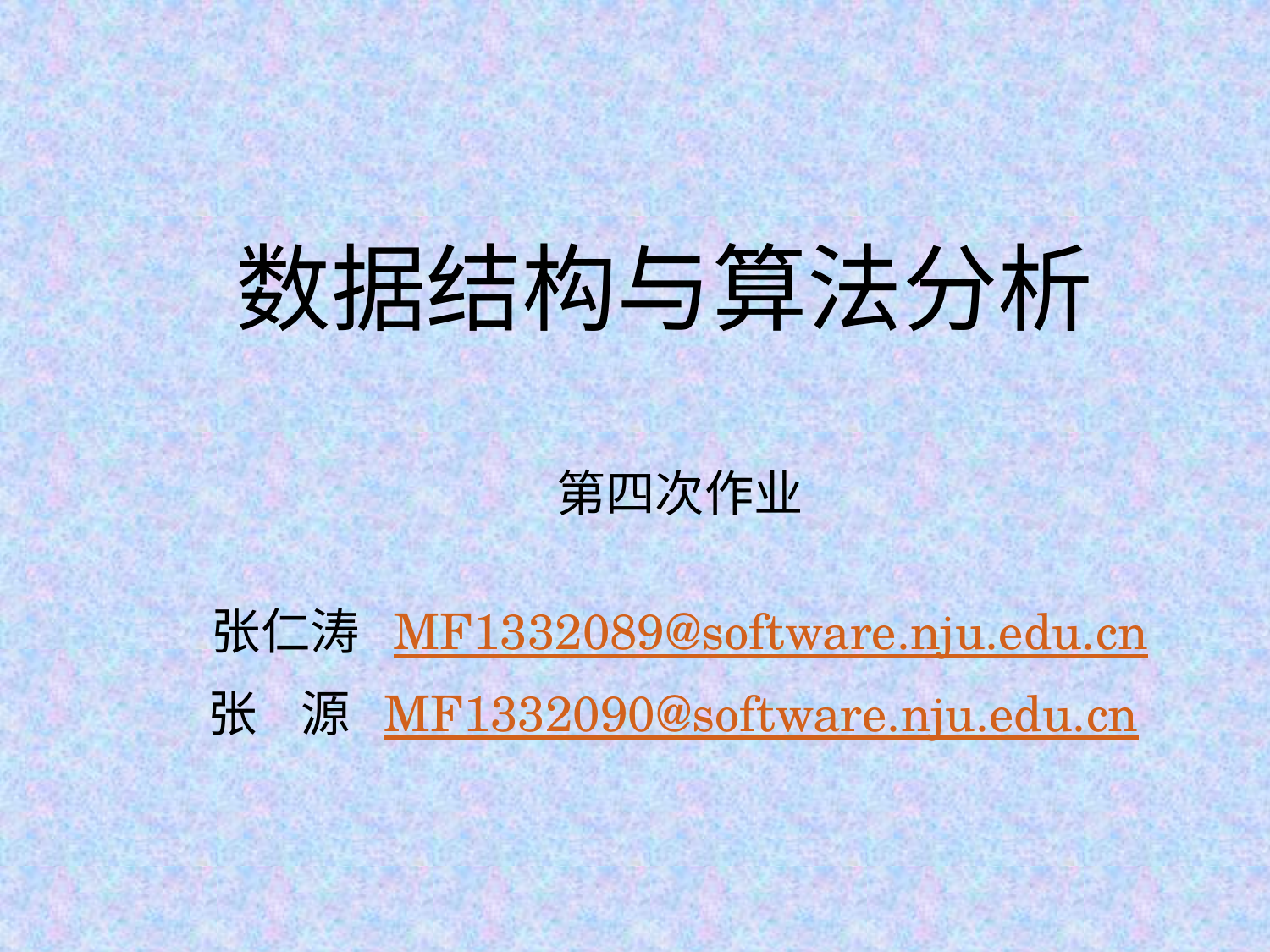

# 数据结构与算法分析
第四次作业

张仁涛  MF1332089@software.nju.edu.cn
张    源  MF1332090@software.nju.edu.cn